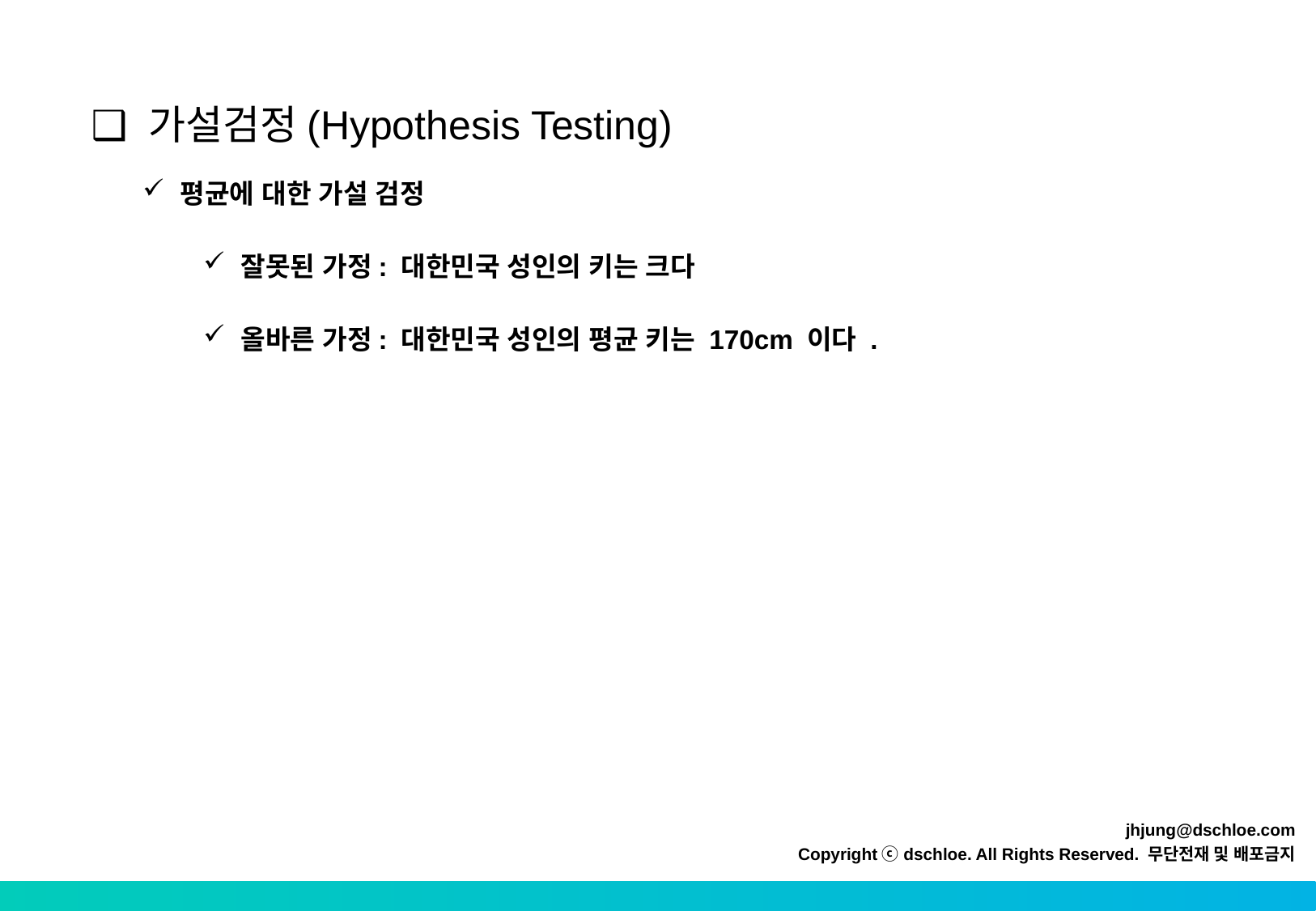

❑ 가설검정(Hypothesis Testing)
평균에 대한 가설 검정
잘못된 가정: 대한민국 성인의 키는 크다
올바른 가정: 대한민국 성인의 평균 키는 170cm 이다 .